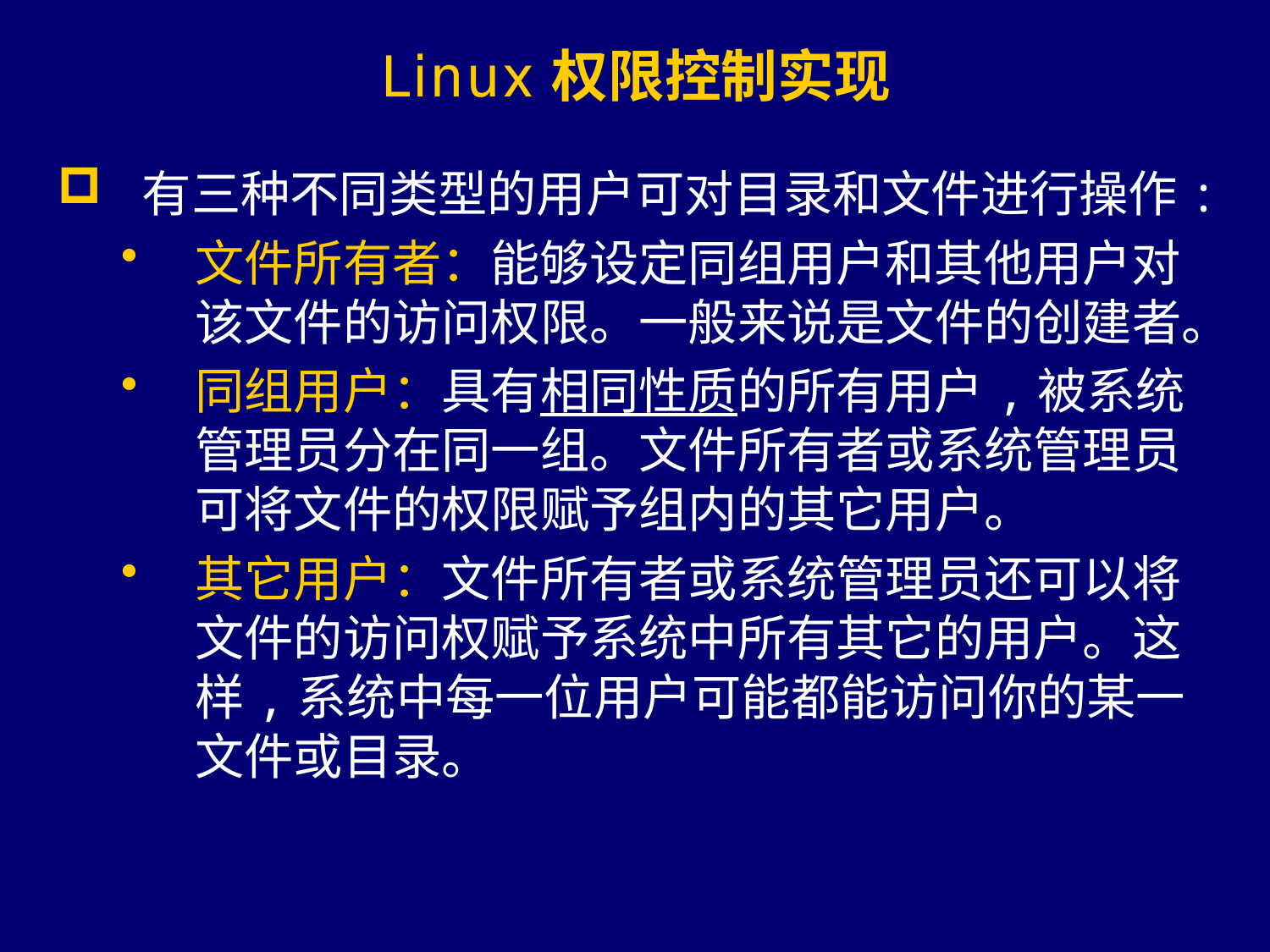

# Linux权限控制实现
有三种不同类型的用户可对目录和文件进行操作:
文件所有者：能够设定同组用户和其他用户对该文件的访问权限。一般来说是文件的创建者。
同组用户：具有相同性质的所有用户,被系统管理员分在同一组。文件所有者或系统管理员可将文件的权限赋予组内的其它用户。
其它用户：文件所有者或系统管理员还可以将文件的访问权赋予系统中所有其它的用户。这样,系统中每一位用户可能都能访问你的某一文件或目录。
14